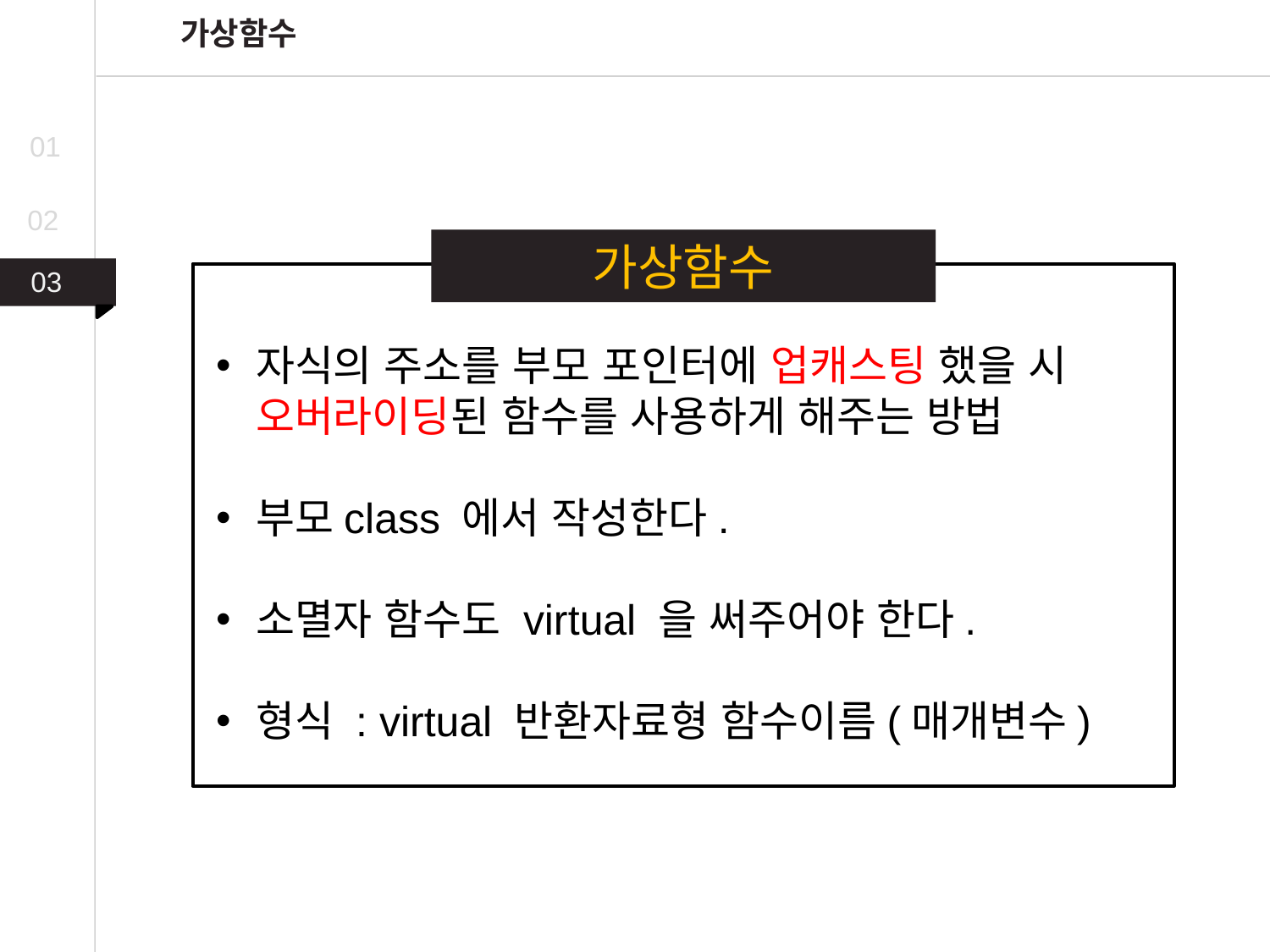

가상함수
01
02
가상함수

03

03
02

자식의 주소를 부모 포인터에 업캐스팅 했을 시 오버라이딩된 함수를 사용하게 해주는 방법

부모class 에서 작성한다.

소멸자 함수도 virtual 을 써주어야 한다.

형식 : virtual 반환자료형 함수이름(매개변수)